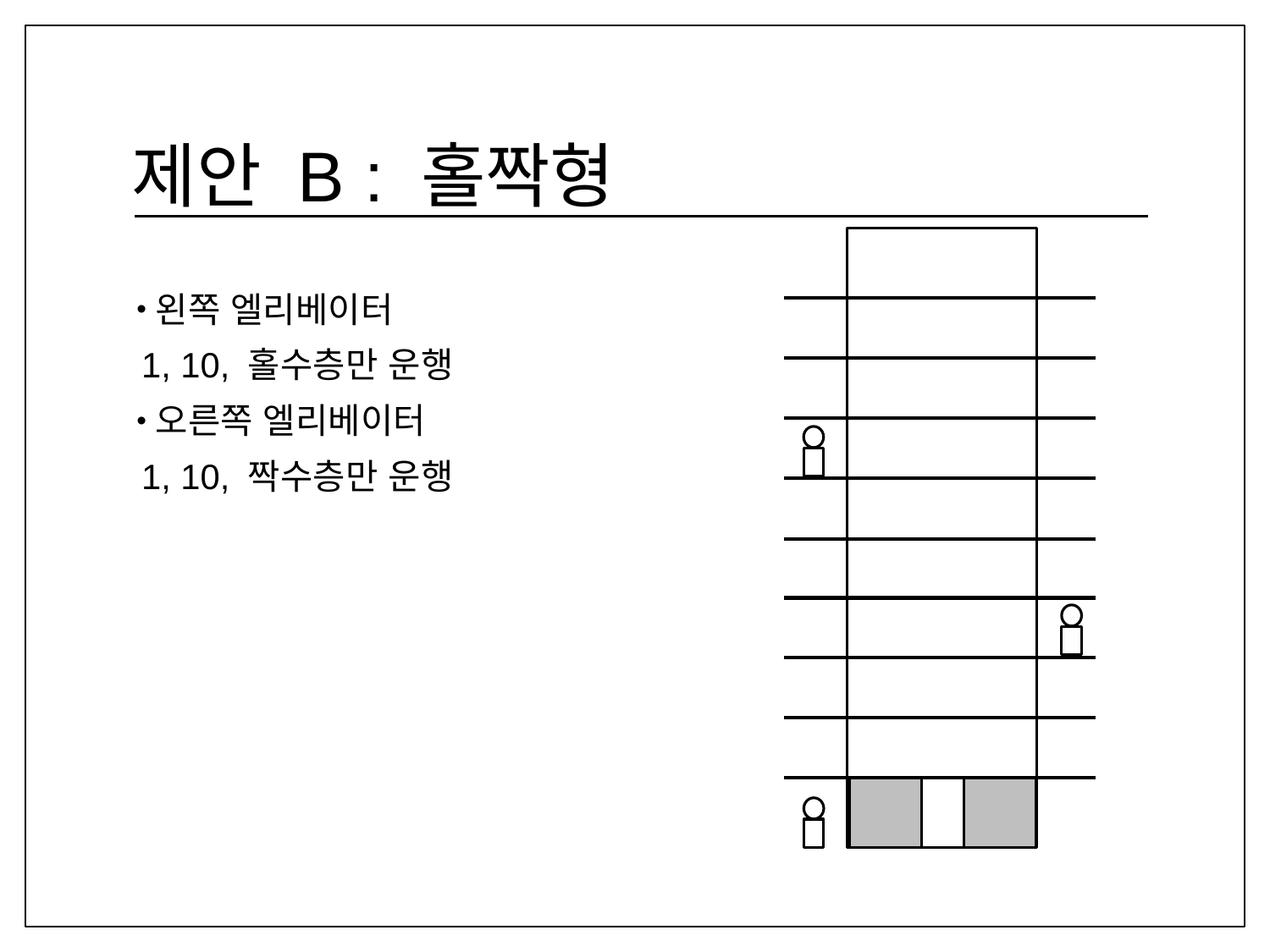

# 제안 B : 홀짝형

왼쪽 엘리베이터
 1, 10, 홀수층만 운행
오른쪽 엘리베이터
 1, 10, 짝수층만 운행